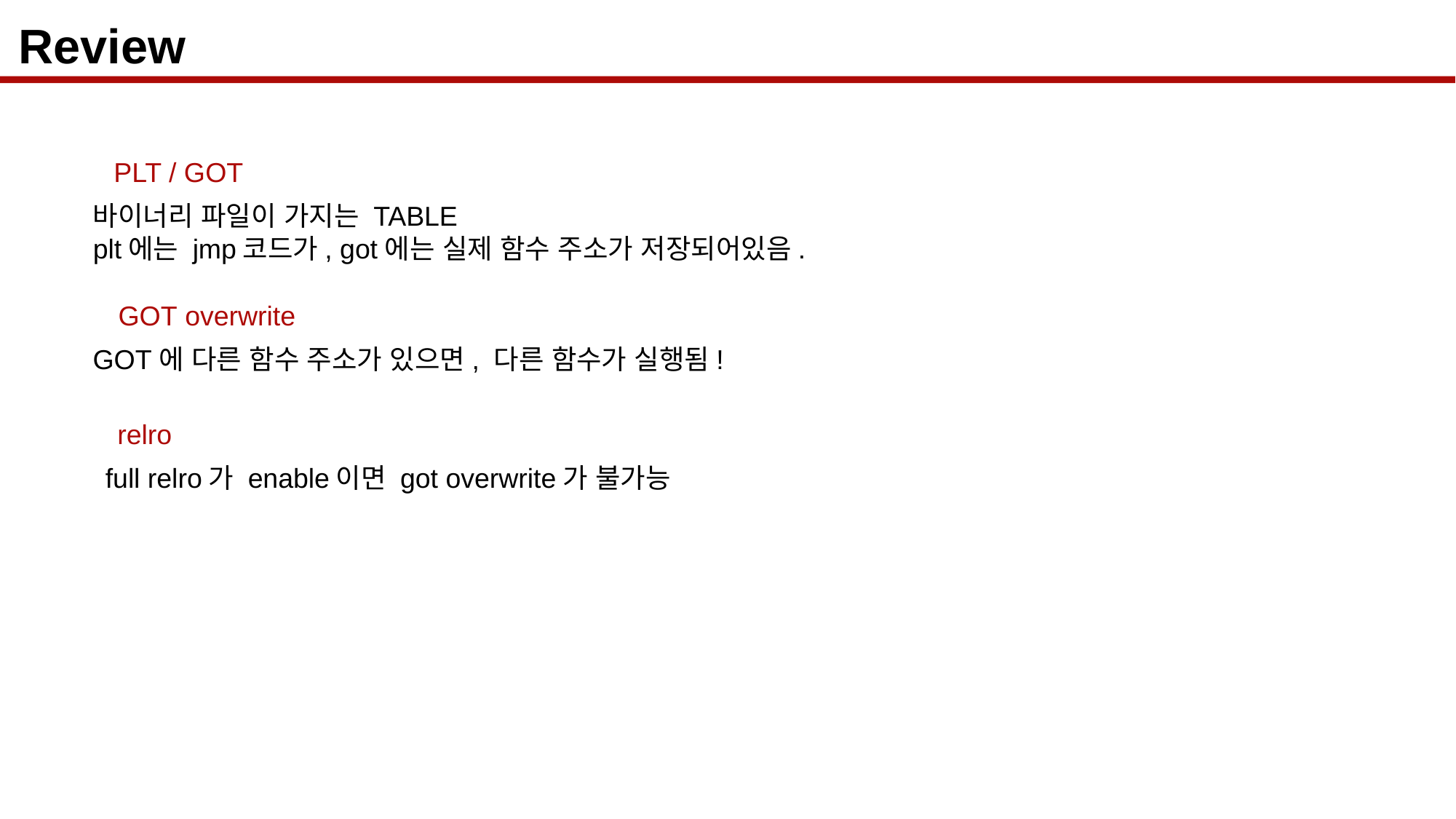

Review

PLT / GOT
바이너리 파일이 가지는 TABLE
plt에는 jmp코드가, got에는 실제 함수 주소가 저장되어있음.
GOT overwrite
GOT에 다른 함수 주소가 있으면, 다른 함수가 실행됨!
relro
full relro가 enable이면 got overwrite가 불가능